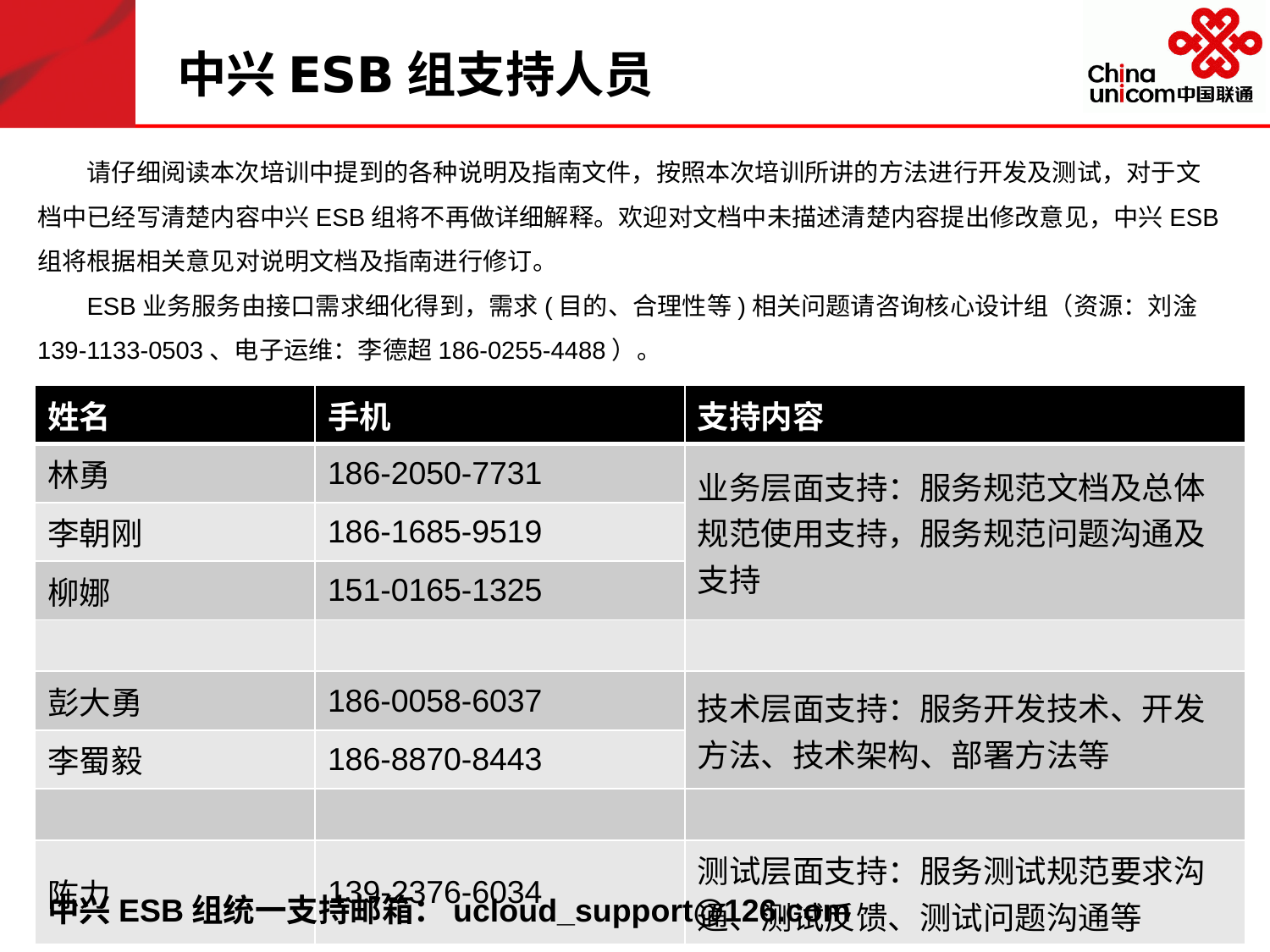

# 中兴ESB组支持人员
请仔细阅读本次培训中提到的各种说明及指南文件，按照本次培训所讲的方法进行开发及测试，对于文档中已经写清楚内容中兴ESB组将不再做详细解释。欢迎对文档中未描述清楚内容提出修改意见，中兴ESB组将根据相关意见对说明文档及指南进行修订。
ESB业务服务由接口需求细化得到，需求(目的、合理性等)相关问题请咨询核心设计组（资源：刘淦139-1133-0503、电子运维：李德超186-0255-4488）。
| 姓名 | 手机 | 支持内容 |
| --- | --- | --- |
| 林勇 | 186-2050-7731 | 业务层面支持：服务规范文档及总体规范使用支持，服务规范问题沟通及支持 |
| 李朝刚 | 186-1685-9519 |  |
| 柳娜 | 151-0165-1325 |  |
|  |  |  |
| 彭大勇 | 186-0058-6037 | 技术层面支持：服务开发技术、开发方法、技术架构、部署方法等 |
| 李蜀毅 | 186-8870-8443 |  |
|  |  |  |
| 陈力 | 139-2376-6034 | 测试层面支持：服务测试规范要求沟通、测试反馈、测试问题沟通等 |
中兴ESB组统一支持邮箱：ucloud_support@126.com